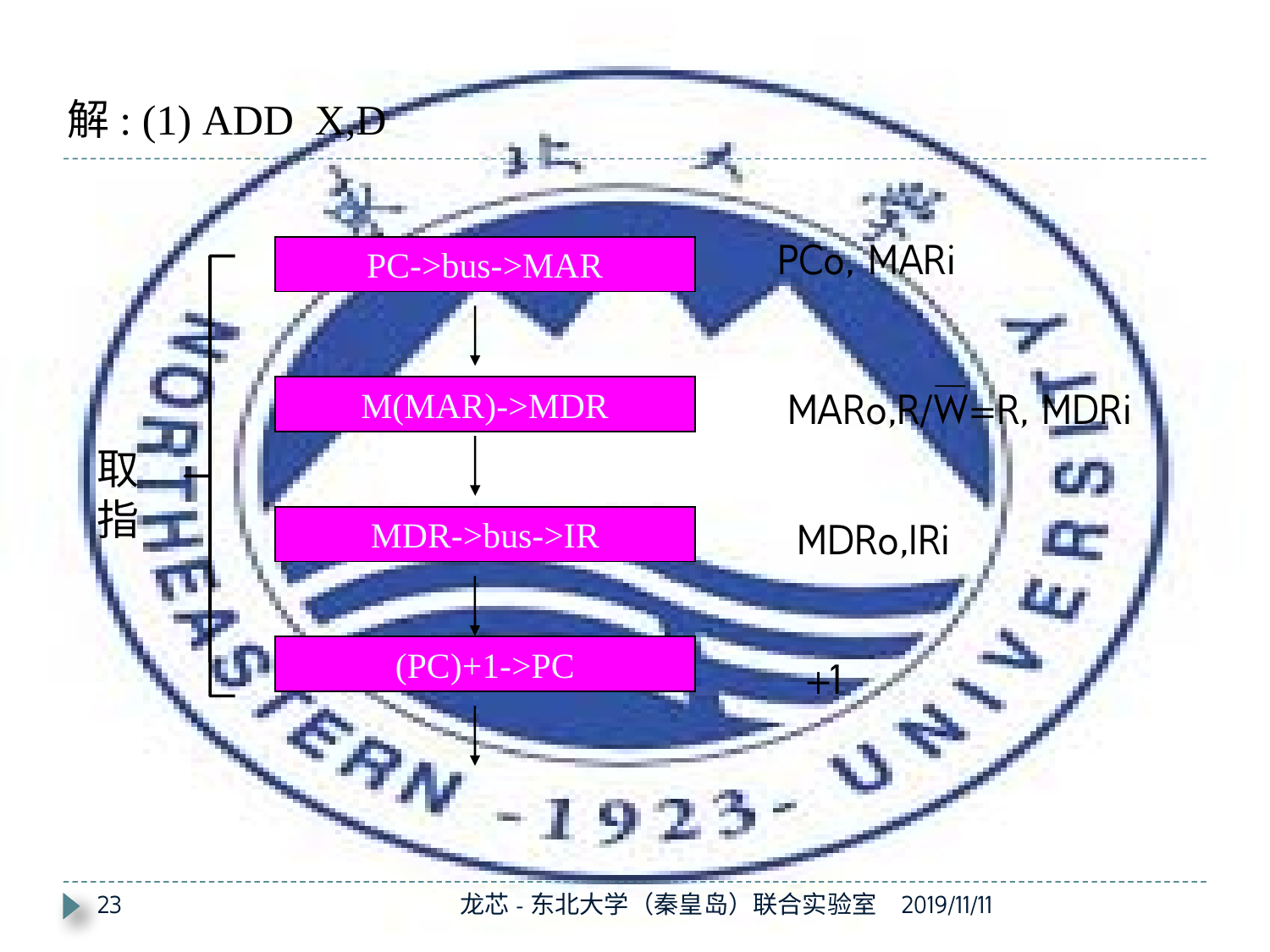

解: (1) ADD  X,D
PCo, MARi
PC->bus->MAR

M(MAR)->MDR
MARo,R/W=R, MDRi

取指
MDR->bus->IR
MDRo,IRi

(PC)+1->PC
+1

23
龙芯-东北大学（秦皇岛）联合实验室
2019/11/11